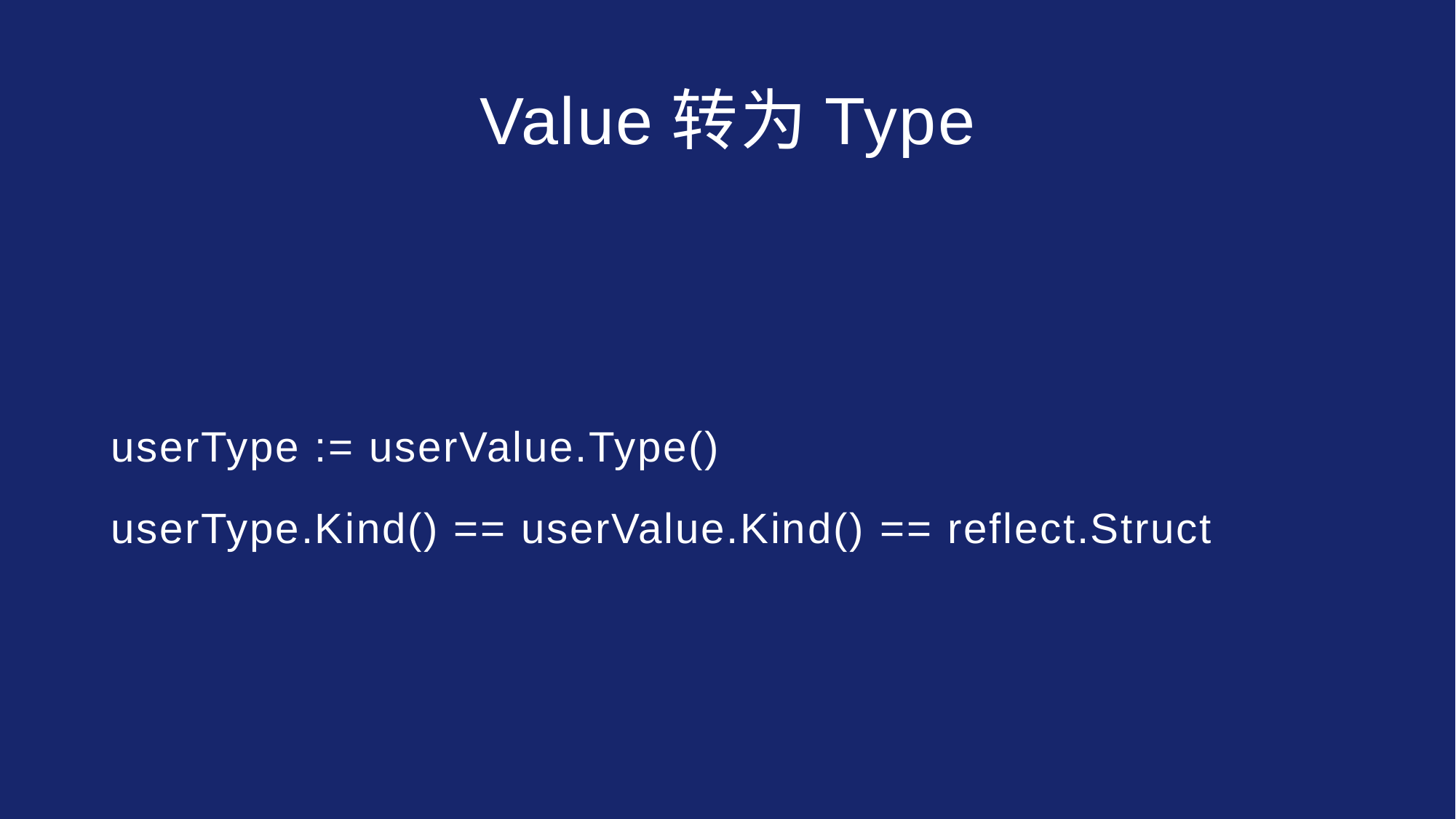

# Value转为Type
userType := userValue.Type()
userType.Kind() == userValue.Kind() == reflect.Struct